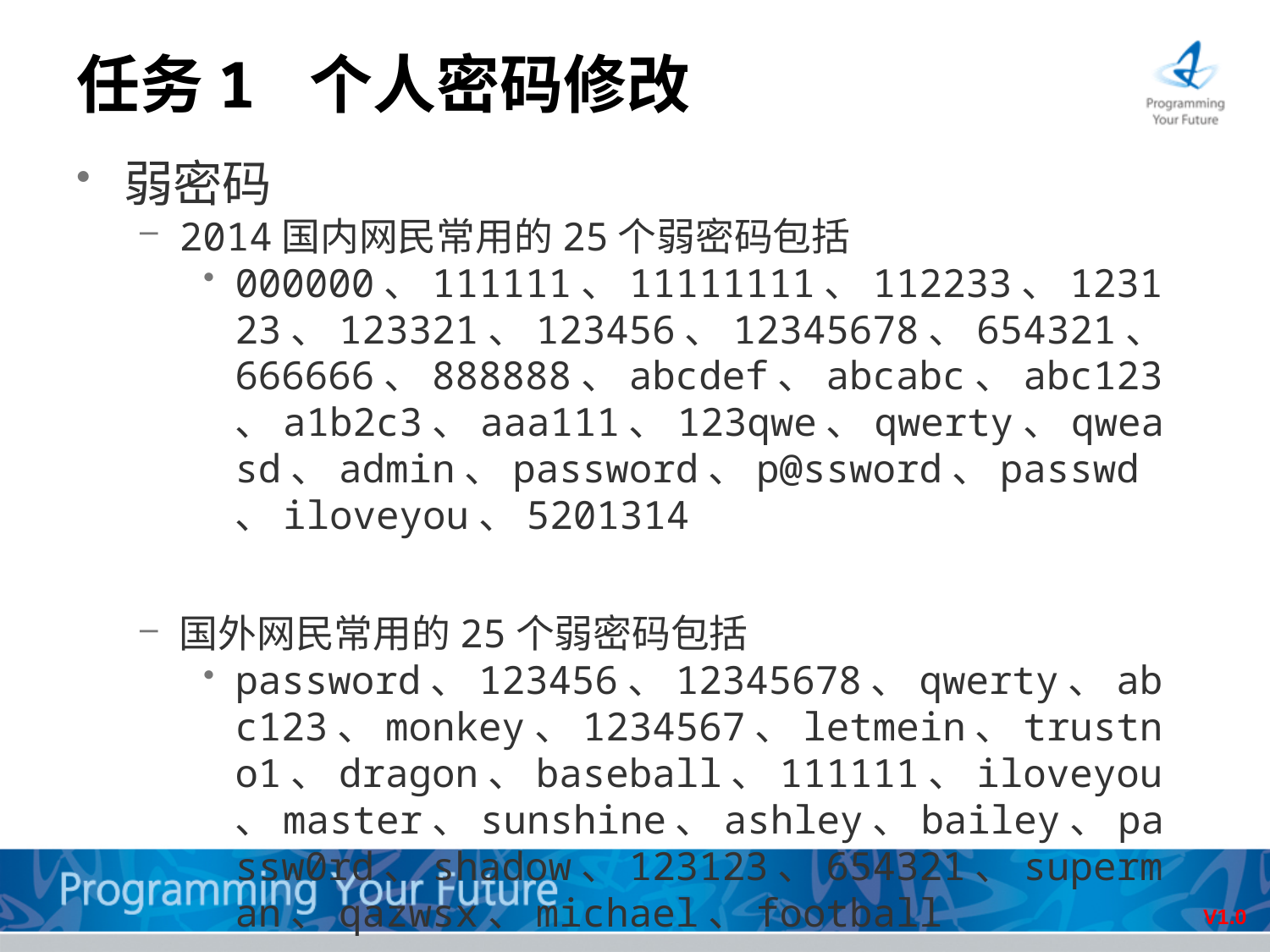

# 任务1 个人密码修改
弱密码
2014国内网民常用的25个弱密码包括
000000、111111、11111111、112233、123123、123321、123456、12345678、654321、666666、888888、abcdef、abcabc、abc123、a1b2c3、aaa111、123qwe、qwerty、qweasd、admin、password、p@ssword、passwd、iloveyou、5201314

国外网民常用的25个弱密码包括
password、123456、12345678、qwerty、abc123、monkey、1234567、letmein、trustno1、dragon、baseball、111111、iloveyou、master、sunshine、ashley、bailey、passw0rd、shadow、123123、654321、superman、qazwsx、michael、football